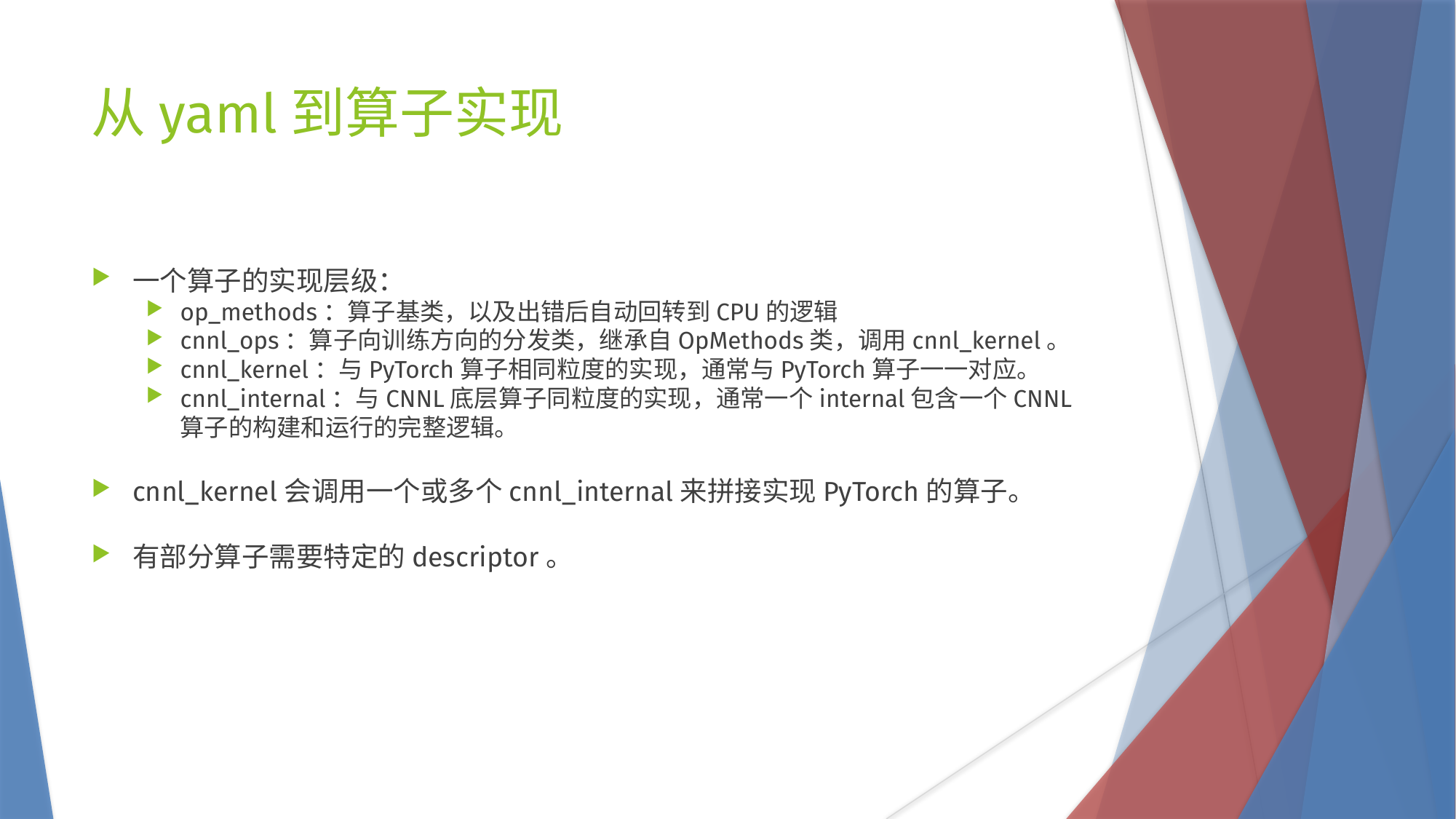

从yaml到算子实现
一个算子的实现层级：
op_methods：算子基类，以及出错后自动回转到CPU的逻辑
cnnl_ops：算子向训练方向的分发类，继承自OpMethods类，调用cnnl_kernel。
cnnl_kernel：与PyTorch算子相同粒度的实现，通常与PyTorch算子一一对应。
cnnl_internal：与CNNL底层算子同粒度的实现，通常一个internal包含一个CNNL算子的构建和运行的完整逻辑。

cnnl_kernel会调用一个或多个cnnl_internal来拼接实现PyTorch的算子。

有部分算子需要特定的descriptor。